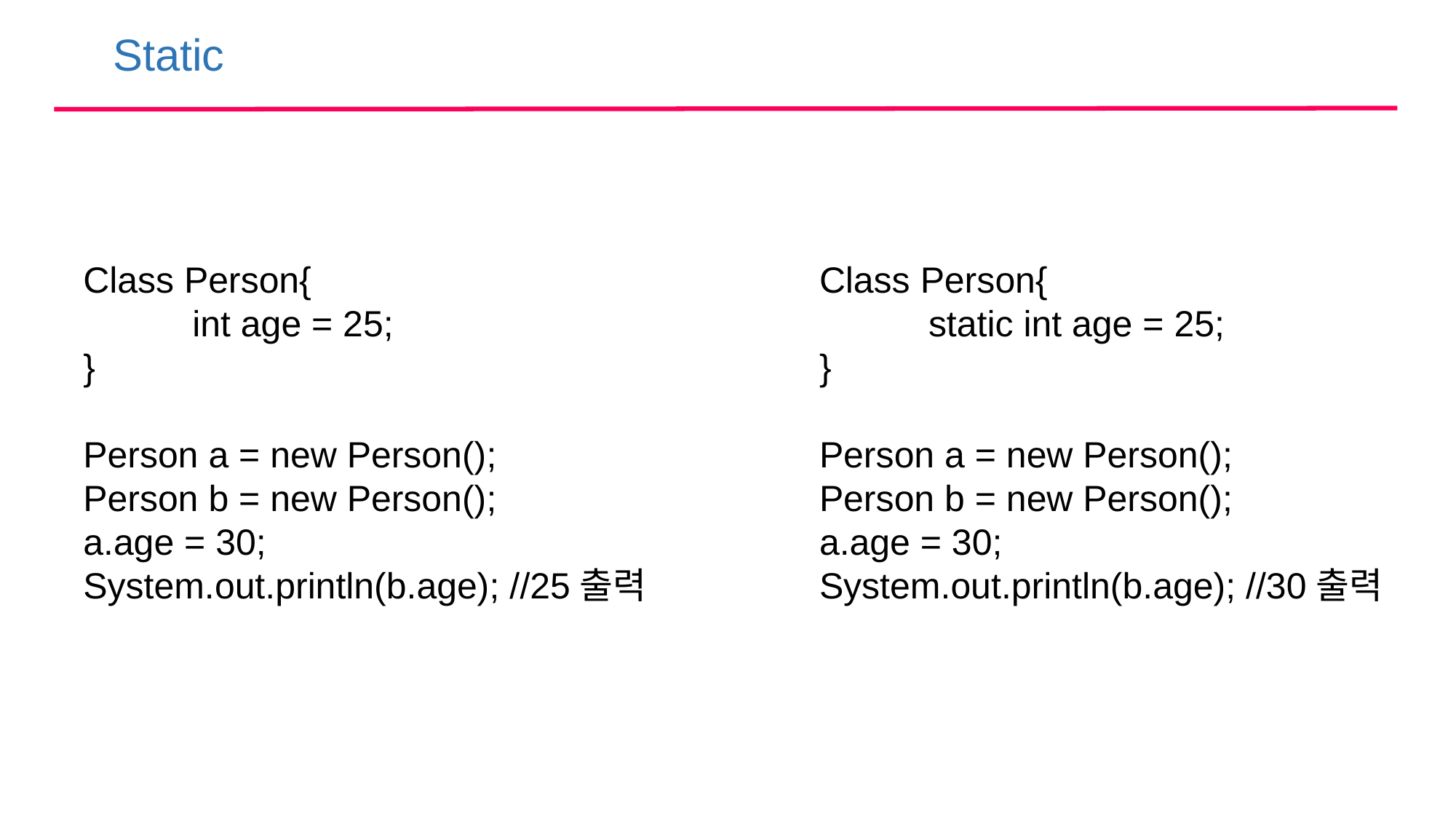

Static
Class Person{
	int age = 25;
}

Person a = new Person();
Person b = new Person();
a.age = 30;
System.out.println(b.age); //25출력
Class Person{
	static int age = 25;
}

Person a = new Person();
Person b = new Person();
a.age = 30;
System.out.println(b.age); //30출력